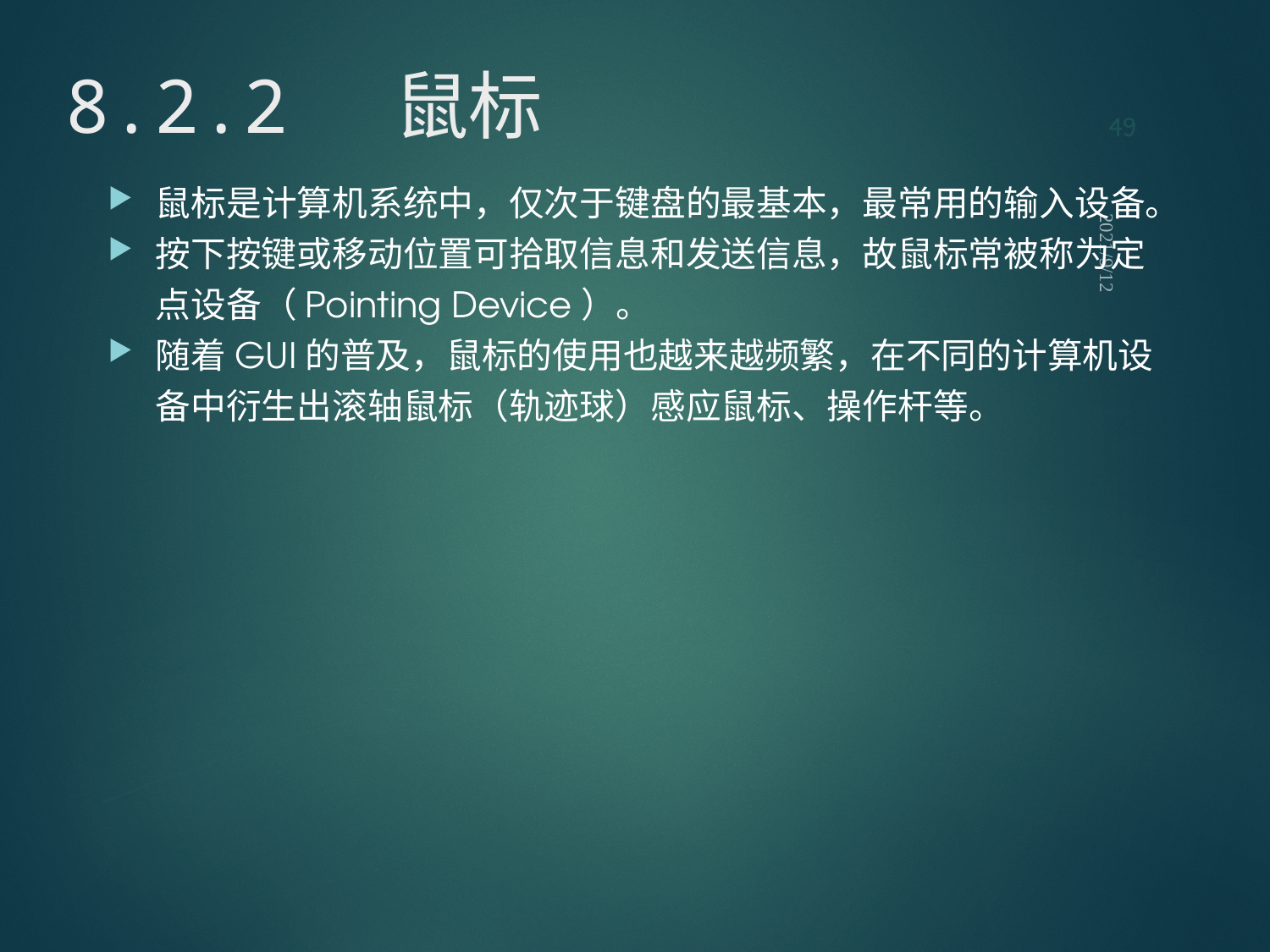

49
# 8.2.2  鼠标
鼠标是计算机系统中，仅次于键盘的最基本，最常用的输入设备。
按下按键或移动位置可拾取信息和发送信息，故鼠标常被称为定点设备（Pointing Device）。
随着GUI的普及，鼠标的使用也越来越频繁，在不同的计算机设备中衍生出滚轴鼠标（轨迹球）感应鼠标、操作杆等。
2021/9/12